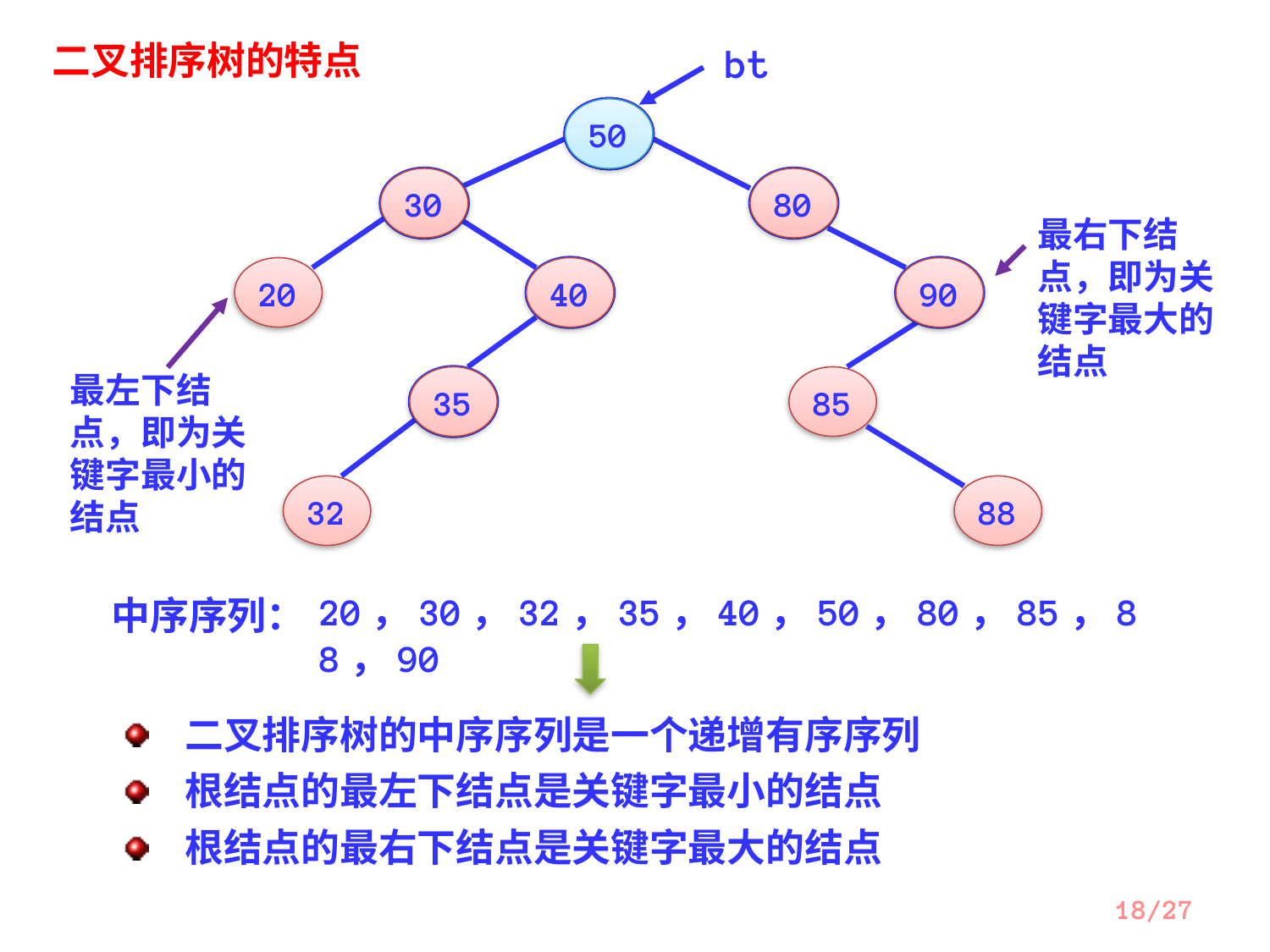

二叉排序树的特点
bt

50
50
50
50
50
50

30
30
80
80

20
40
40
90
90

35
35
85

32
88
最右下结点，即为关键字最大的结点

最左下结点，即为关键字最小的结点
20，30，32，35，40，50，80，85，88，90
中序序列：

二叉排序树的中序序列是一个递增有序序列
根结点的最左下结点是关键字最小的结点
根结点的最右下结点是关键字最大的结点
18/27